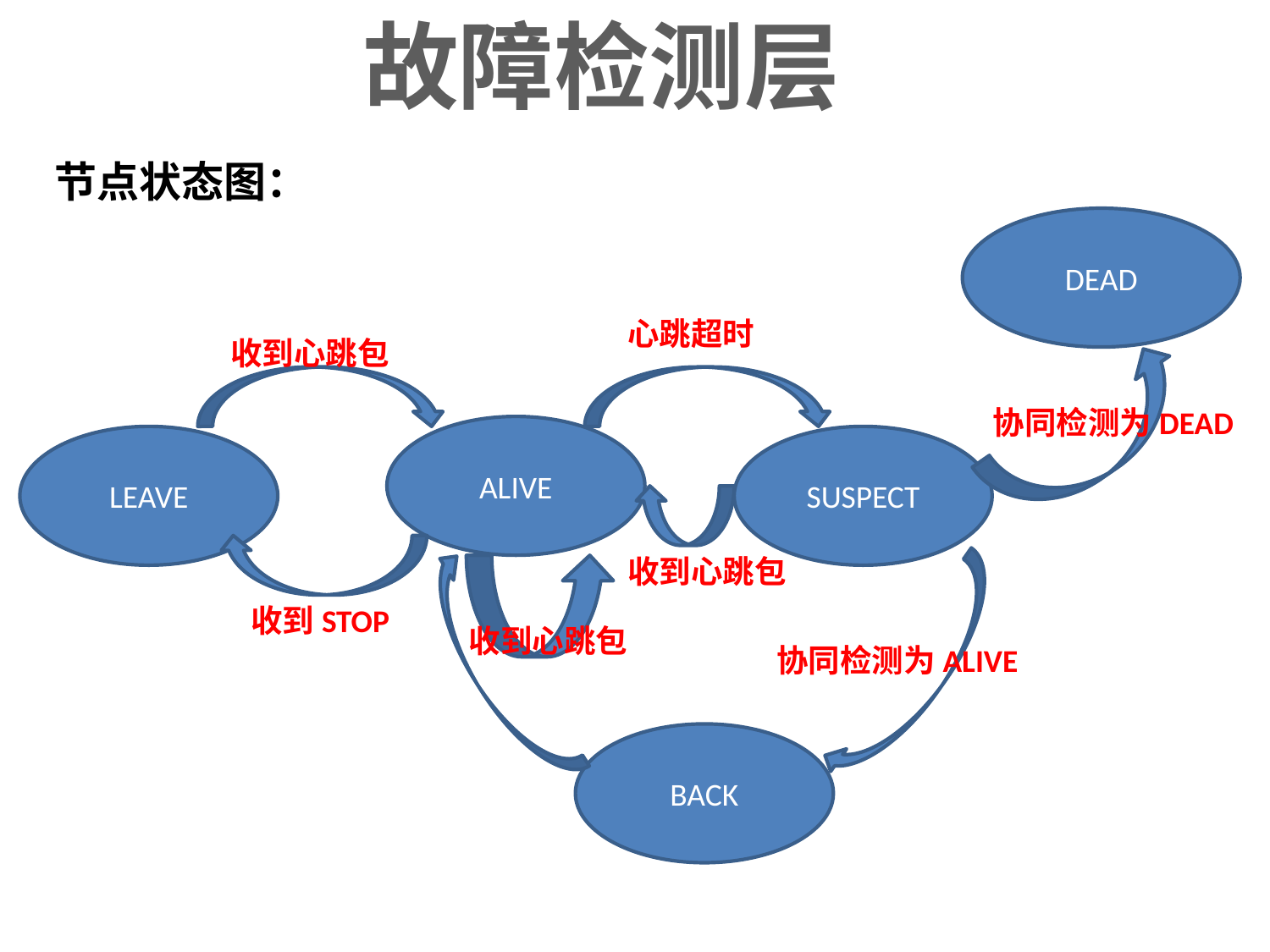

故障检测层
节点状态图：
DEAD
心跳超时
收到心跳包

协同检测为DEAD
ALIVE
LEAVE
SUSPECT

收到心跳包

收到STOP
收到心跳包
协同检测为ALIVE

BACK